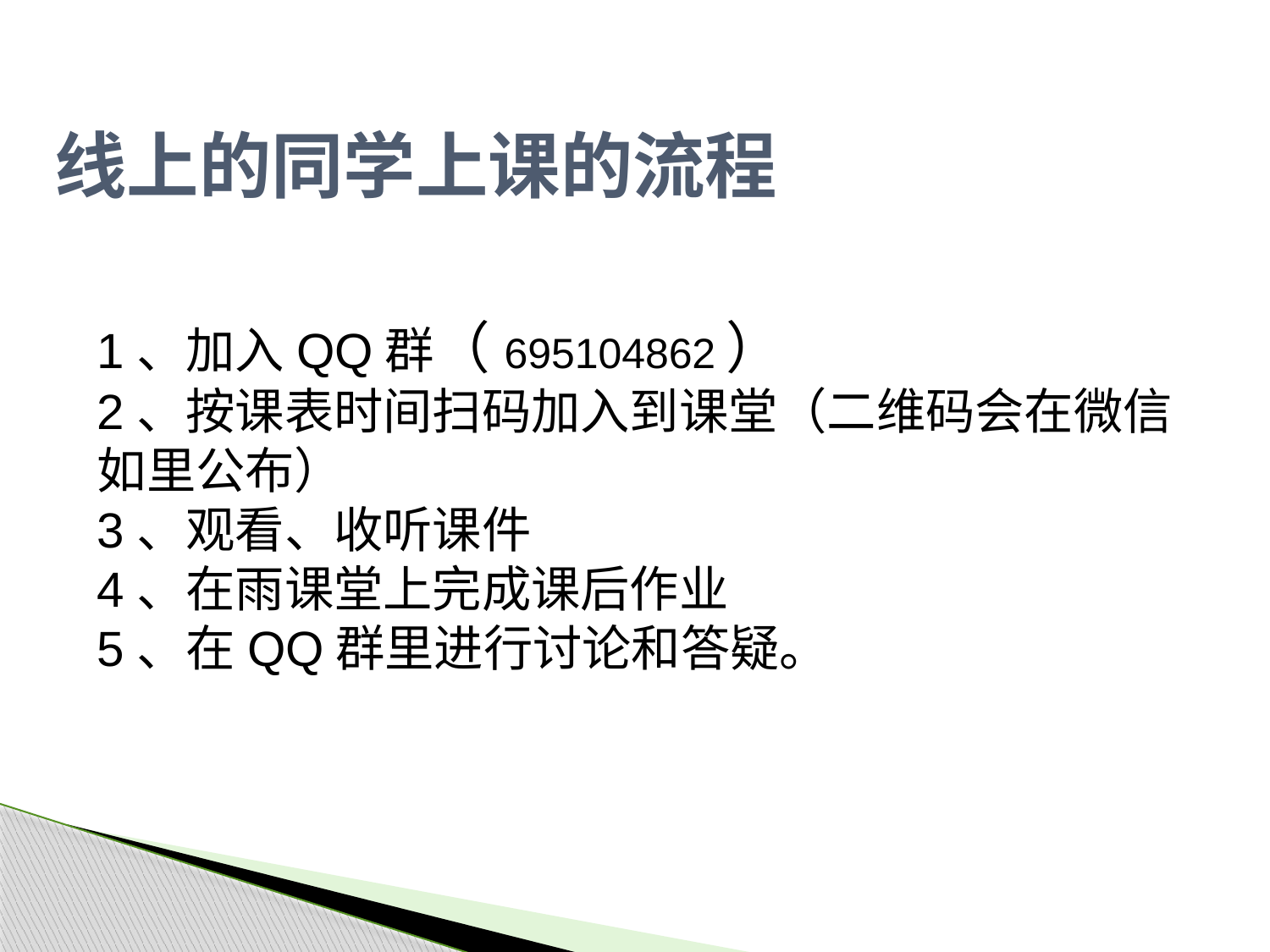

# 线上的同学上课的流程
1、加入QQ群（695104862）
2、按课表时间扫码加入到课堂（二维码会在微信如里公布）
3、观看、收听课件
4、在雨课堂上完成课后作业
5、在QQ群里进行讨论和答疑。